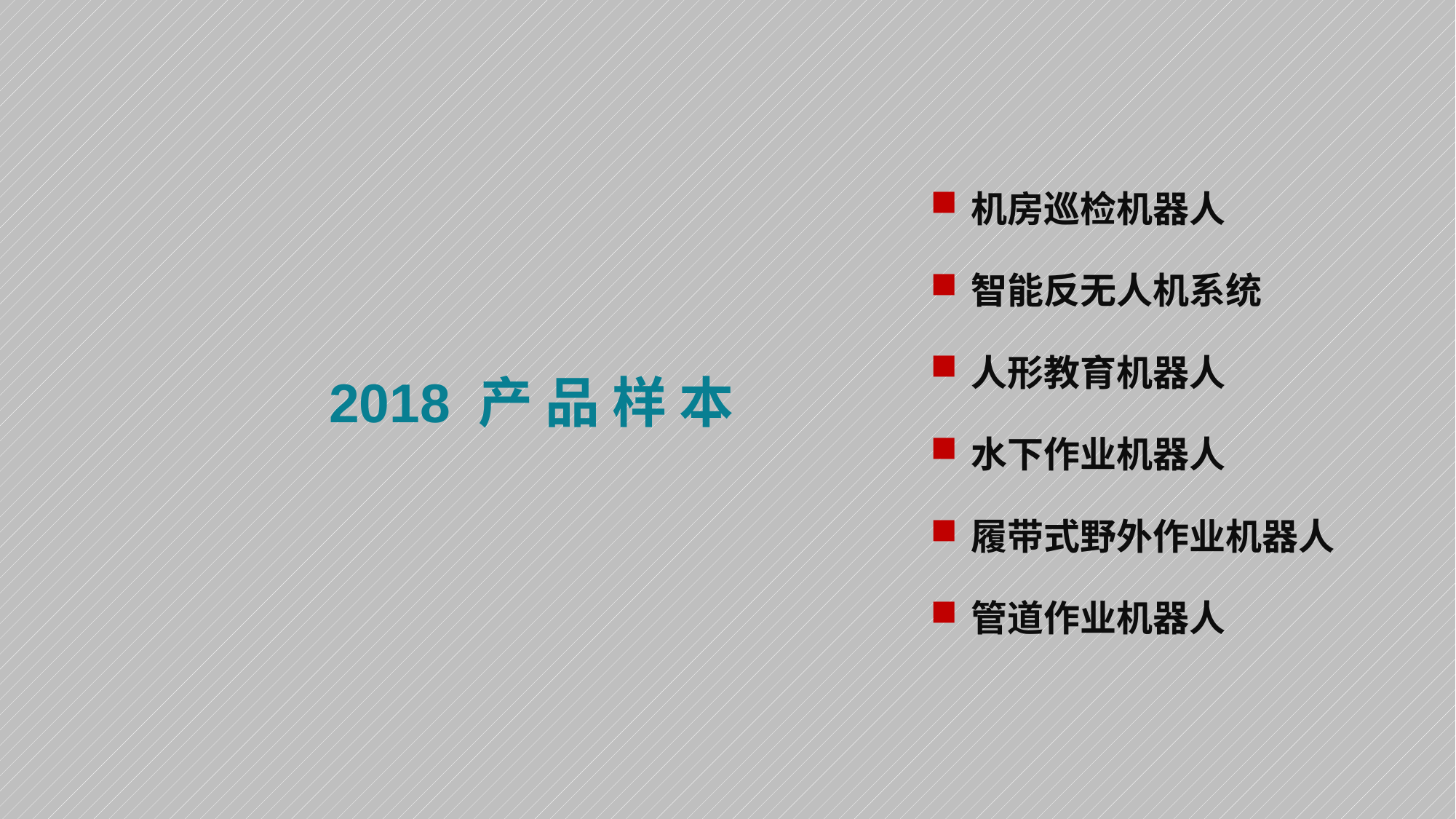

南京微翼航通讯科技有限公司

机房巡检机器人

智能反无人机系统

人形教育机器人

水下作业机器人

履带式野外作业机器人

管道作业机器人

2018 产 品 样 本